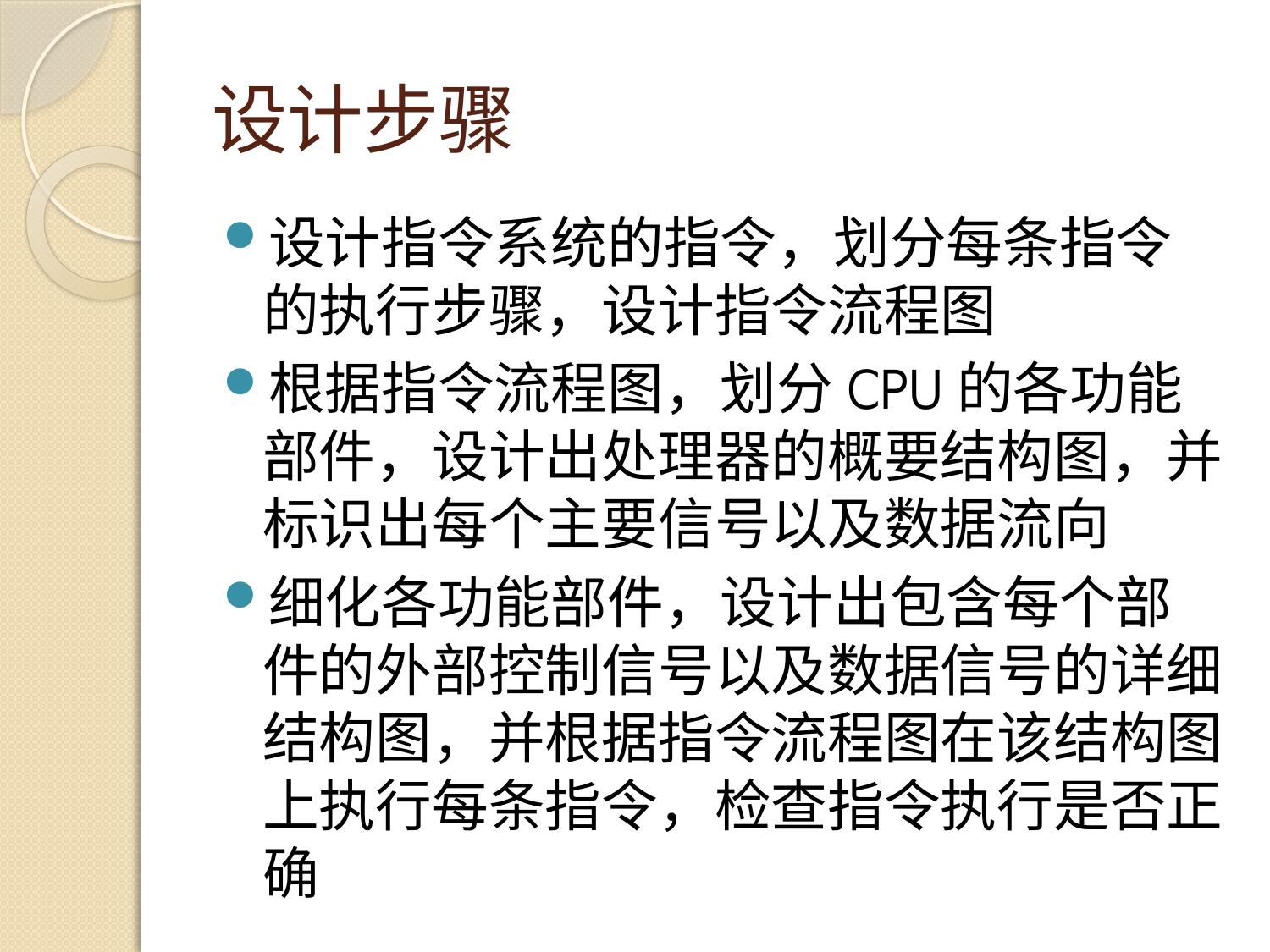

# 设计步骤
设计指令系统的指令，划分每条指令的执行步骤，设计指令流程图
根据指令流程图，划分CPU的各功能部件，设计出处理器的概要结构图，并标识出每个主要信号以及数据流向
细化各功能部件，设计出包含每个部件的外部控制信号以及数据信号的详细结构图，并根据指令流程图在该结构图上执行每条指令，检查指令执行是否正确